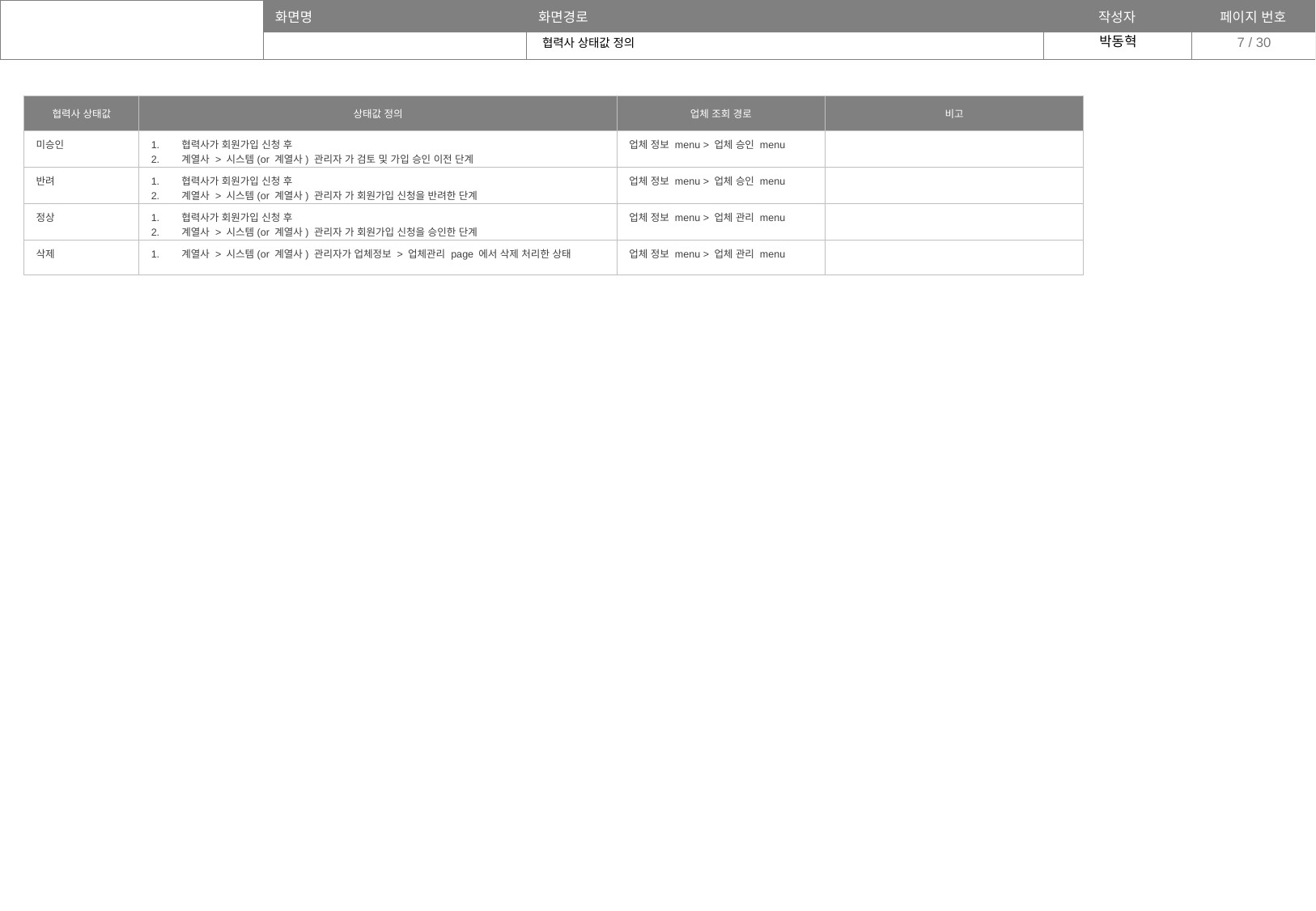

7

협력사 상태값 정의
| 협력사 상태값 | 상태값 정의 | 업체 조회 경로 | 비고 |
| --- | --- | --- | --- |
| 미승인 | 협력사가 회원가입 신청 후 계열사 > 시스템(or 계열사) 관리자 가 검토 및 가입 승인 이전 단계 | 업체 정보 menu > 업체 승인 menu |  |
| 반려 | 협력사가 회원가입 신청 후 계열사 > 시스템(or 계열사) 관리자 가 회원가입 신청을 반려한 단계 | 업체 정보 menu > 업체 승인 menu |  |
| 정상 | 협력사가 회원가입 신청 후 계열사 > 시스템(or 계열사) 관리자 가 회원가입 신청을 승인한 단계 | 업체 정보 menu > 업체 관리 menu |  |
| 삭제 | 계열사 > 시스템(or 계열사) 관리자가 업체정보 > 업체관리 page 에서 삭제 처리한 상태 | 업체 정보 menu > 업체 관리 menu |  |